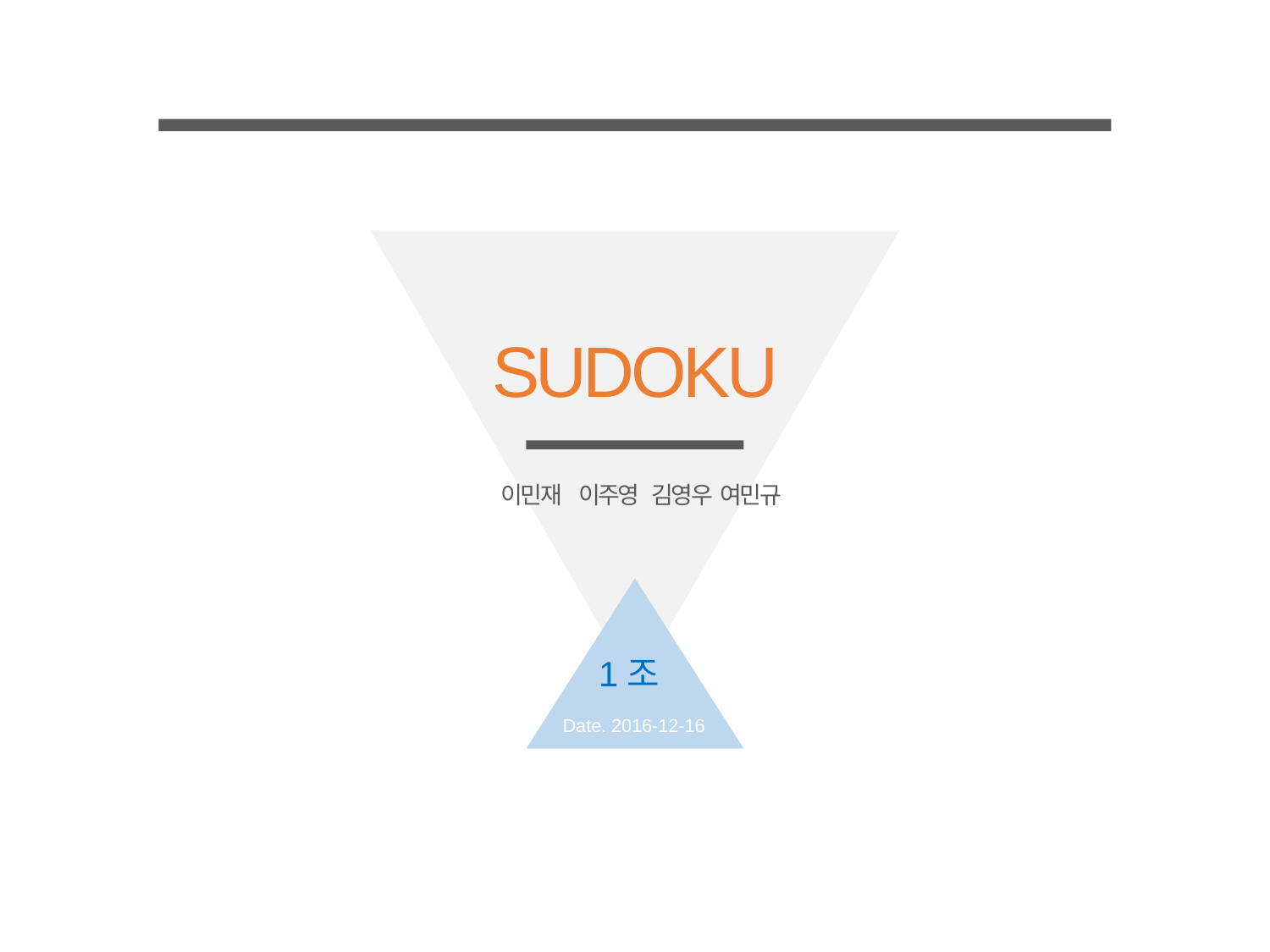

SUDOKU

 이민재    이주영   김영우  여민규

1조
Date. 2016-12-16